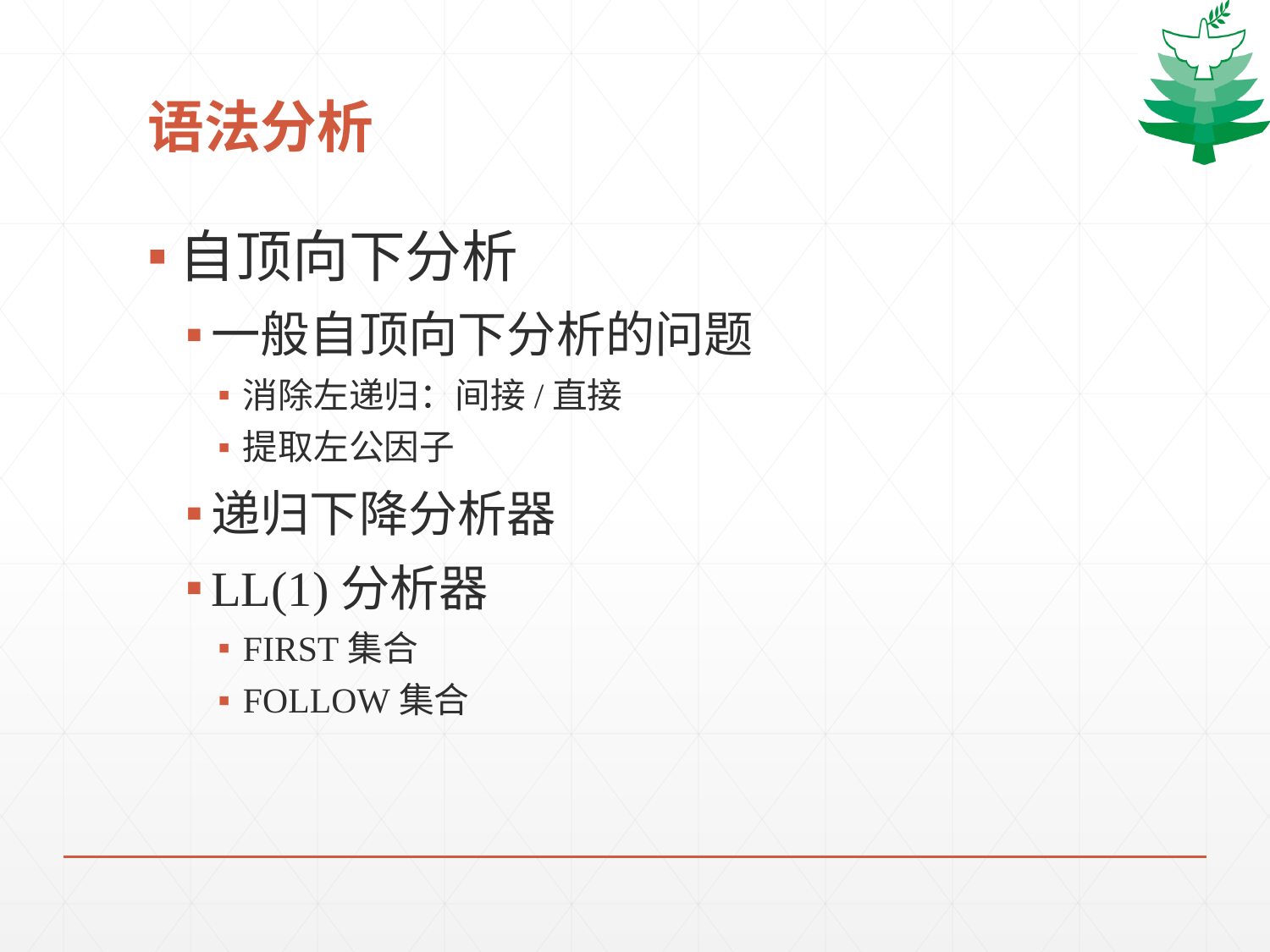

# 语法分析
自顶向下分析
一般自顶向下分析的问题
消除左递归：间接/直接
提取左公因子
递归下降分析器
LL(1)分析器
FIRST集合
FOLLOW集合